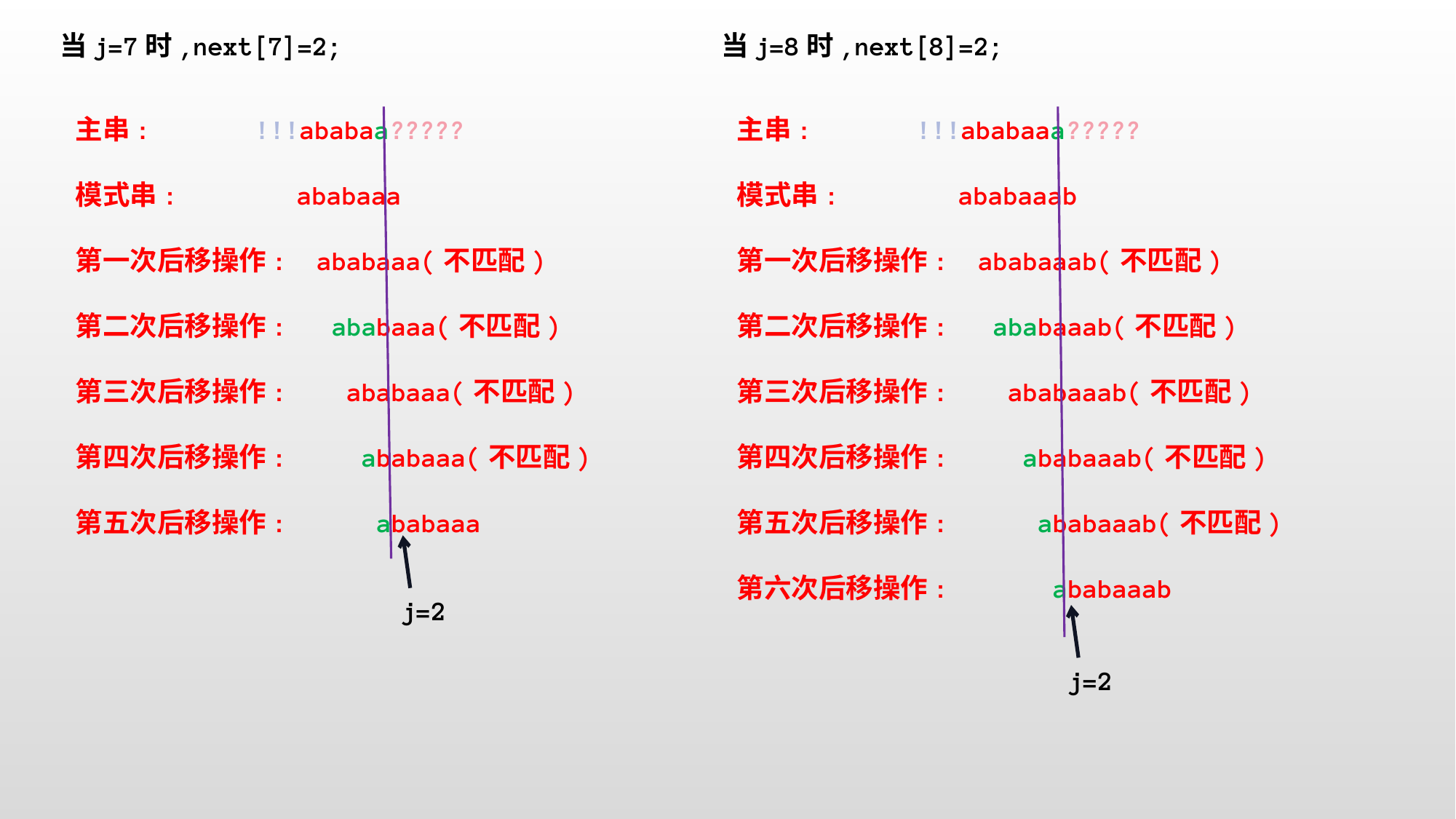

当j=7时,next[7]=2;
主串:       !!!ababaa?????

模式串:        ababaaa

第一次后移操作:  ababaaa(不匹配)

第二次后移操作:   ababaaa(不匹配)

第三次后移操作:    ababaaa(不匹配)

第四次后移操作:     ababaaa(不匹配)

第五次后移操作:      ababaaa

j=2
当j=8时,next[8]=2;
主串:       !!!ababaaa?????

模式串:        ababaaab

第一次后移操作:  ababaaab(不匹配)

第二次后移操作:   ababaaab(不匹配)

第三次后移操作:    ababaaab(不匹配)

第四次后移操作:     ababaaab(不匹配)

第五次后移操作:      ababaaab(不匹配)

第六次后移操作:       ababaaab

j=2